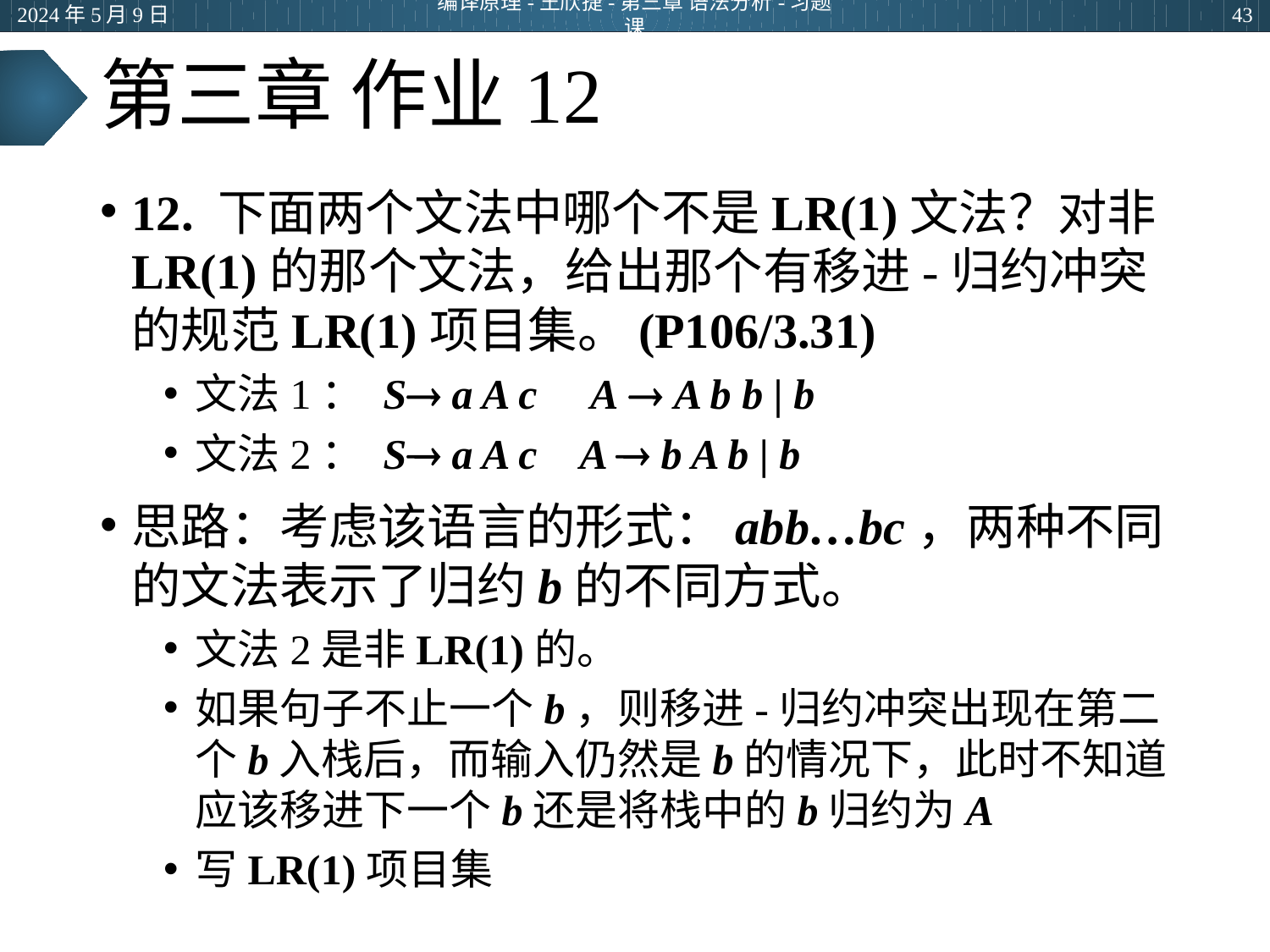

2024年5月9日
编译原理-王欣捷-第三章 语法分析-习题课
43
# 第三章 作业12
12. 下面两个文法中哪个不是LR(1)文法？对非LR(1)的那个文法，给出那个有移进-归约冲突的规范LR(1)项目集。(P106/3.31)
文法1： S→ a A c     A → A b b | b
文法2： S→ a A c    A → b A b | b
思路：考虑该语言的形式：abb…bc，两种不同的文法表示了归约b的不同方式。
文法2是非LR(1)的。
如果句子不止一个b，则移进-归约冲突出现在第二个b入栈后，而输入仍然是b的情况下，此时不知道应该移进下一个b还是将栈中的b归约为A
写LR(1)项目集